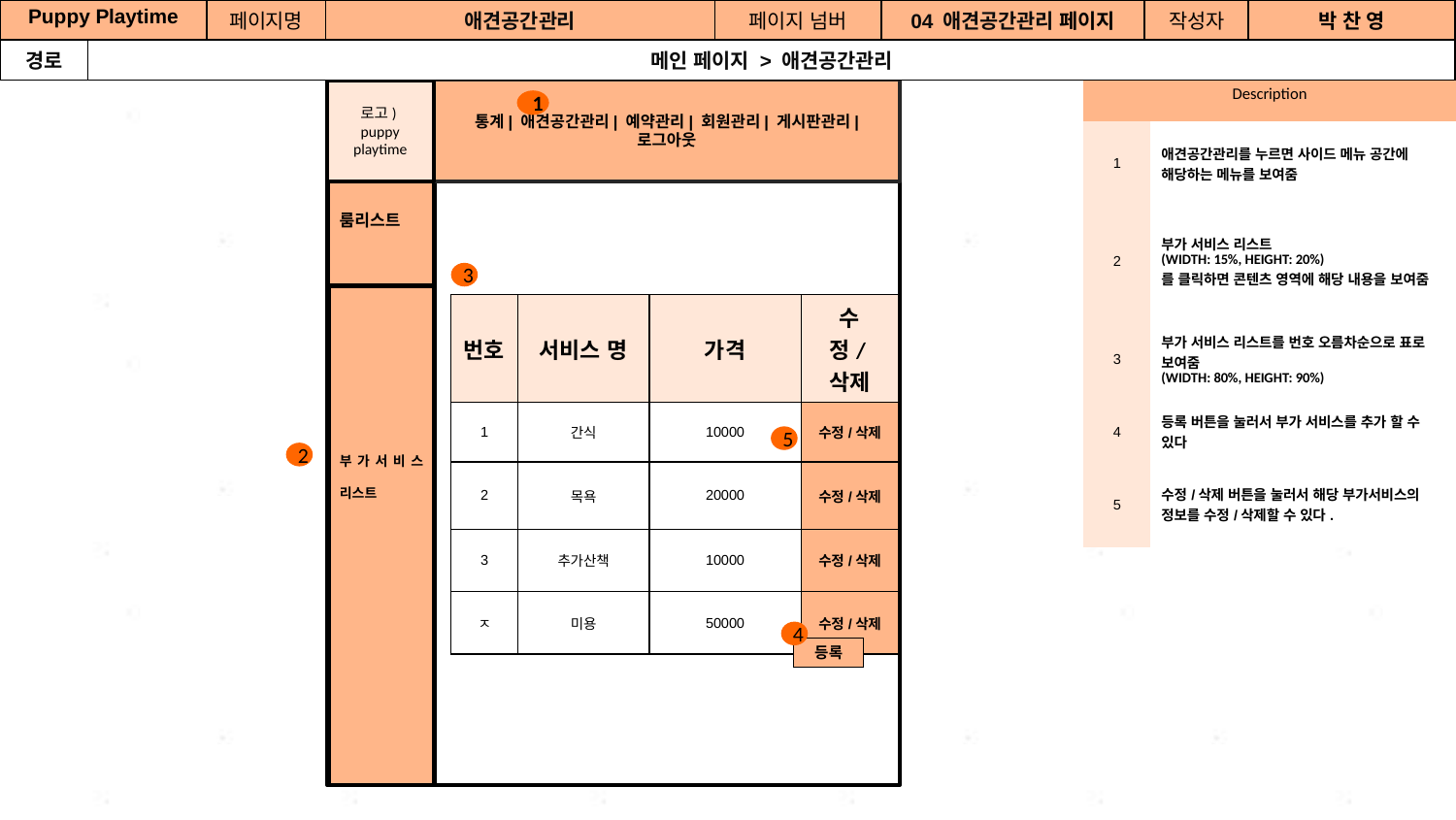

| Puppy Playtime | 김 주 영 | 페이지명 | 애견공간관리 | 페이지 넘버 | 04 애견공간관리 페이지 | 작성자 | 박 찬 영 |
| --- | --- | --- | --- | --- | --- | --- | --- |
| 경로 | 메인 페이지 > 애견공간관리 | 김 주 영 | 김 주 영 | 김 주 영 | 김 주 영 | 김 주 영 | 김 주 영 |
공간(오피스) 대여 시스템
통계| 애견공간관리| 예약관리| 회원관리| 게시판관리| 로그아웃
로고)
puppy
playtime
1

룸리스트
부가서비스 리스트

3
| 번호 | 서비스 명 | 가격 | 수정/삭제 |
| --- | --- | --- | --- |
| 1 | 간식 | 10000 | 수정/삭제 |
| 2 | 목욕 | 20000 | 수정/삭제 |
| 3 | 추가산책 | 10000 | 수정/삭제 |
| ㅈ | 미용 | 50000 | 수정/삭제 |
5
2
4
등록
| Description |  |
| --- | --- |
| 1 | 애견공간관리를 누르면 사이드 메뉴 공간에 해당하는 메뉴를 보여줌 |
| 2 | 부가 서비스 리스트 (WIDTH: 15%, HEIGHT: 20%) 를 클릭하면 콘텐츠 영역에 해당 내용을 보여줌 |
| 3 | 부가 서비스 리스트를 번호 오름차순으로 표로 보여줌 (WIDTH: 80%, HEIGHT: 90%) |
| 4 | 등록 버튼을 눌러서 부가 서비스를 추가 할 수 있다 |
| 5 | 수정/삭제 버튼을 눌러서 해당 부가서비스의 정보를 수정/삭제할 수 있다. |